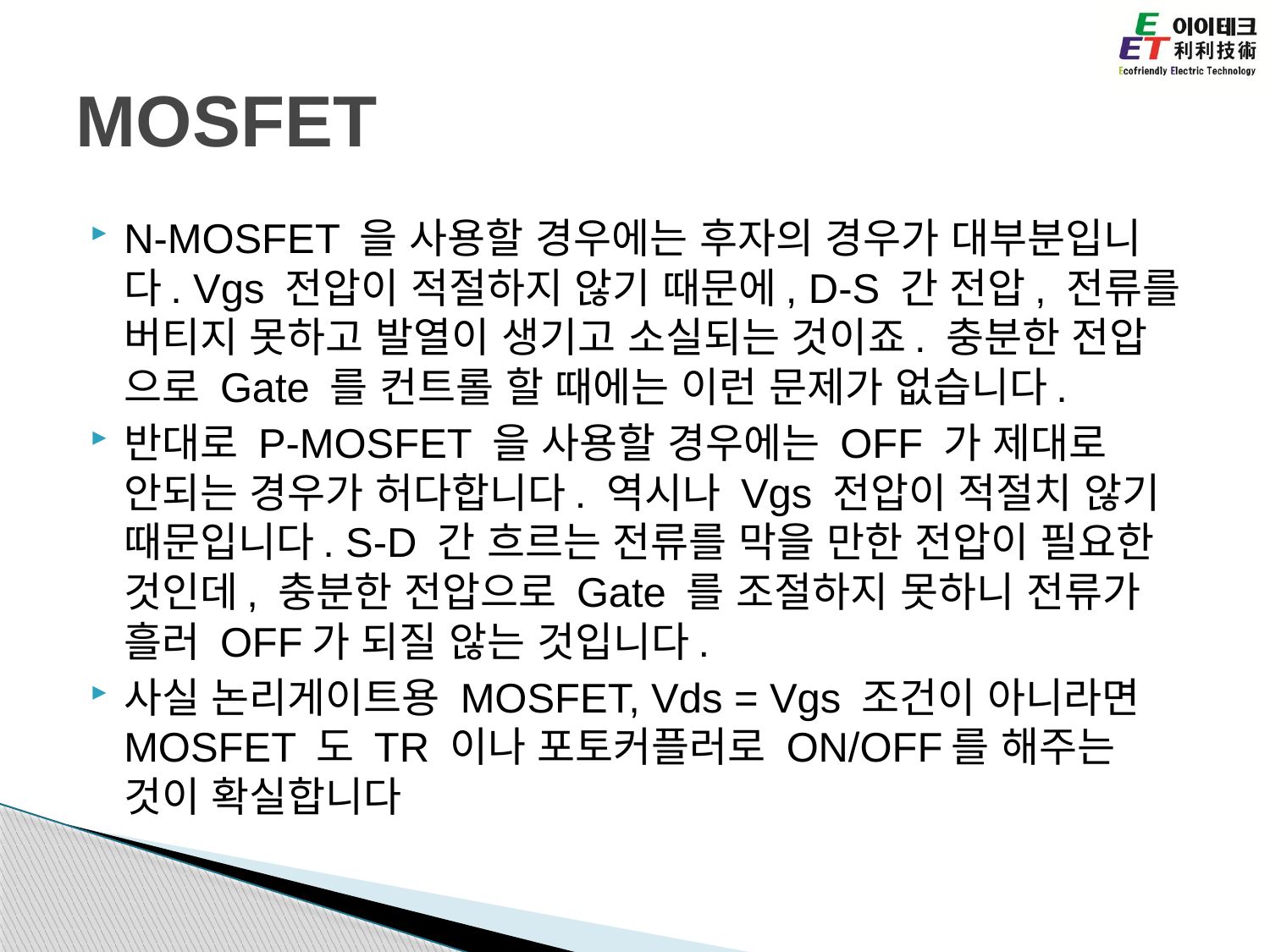

# MOSFET
N-MOSFET 을 사용할 경우에는 후자의 경우가 대부분입니다. Vgs 전압이 적절하지 않기 때문에, D-S 간 전압, 전류를 버티지 못하고 발열이 생기고 소실되는 것이죠. 충분한 전압 으로 Gate 를 컨트롤 할 때에는 이런 문제가 없습니다.
반대로 P-MOSFET 을 사용할 경우에는 OFF 가 제대로 안되는 경우가 허다합니다. 역시나 Vgs 전압이 적절치 않기 때문입니다. S-D 간 흐르는 전류를 막을 만한 전압이 필요한 것인데, 충분한 전압으로 Gate 를 조절하지 못하니 전류가 흘러 OFF가 되질 않는 것입니다.
사실 논리게이트용 MOSFET, Vds = Vgs 조건이 아니라면 MOSFET 도 TR 이나 포토커플러로 ON/OFF를 해주는 것이 확실합니다